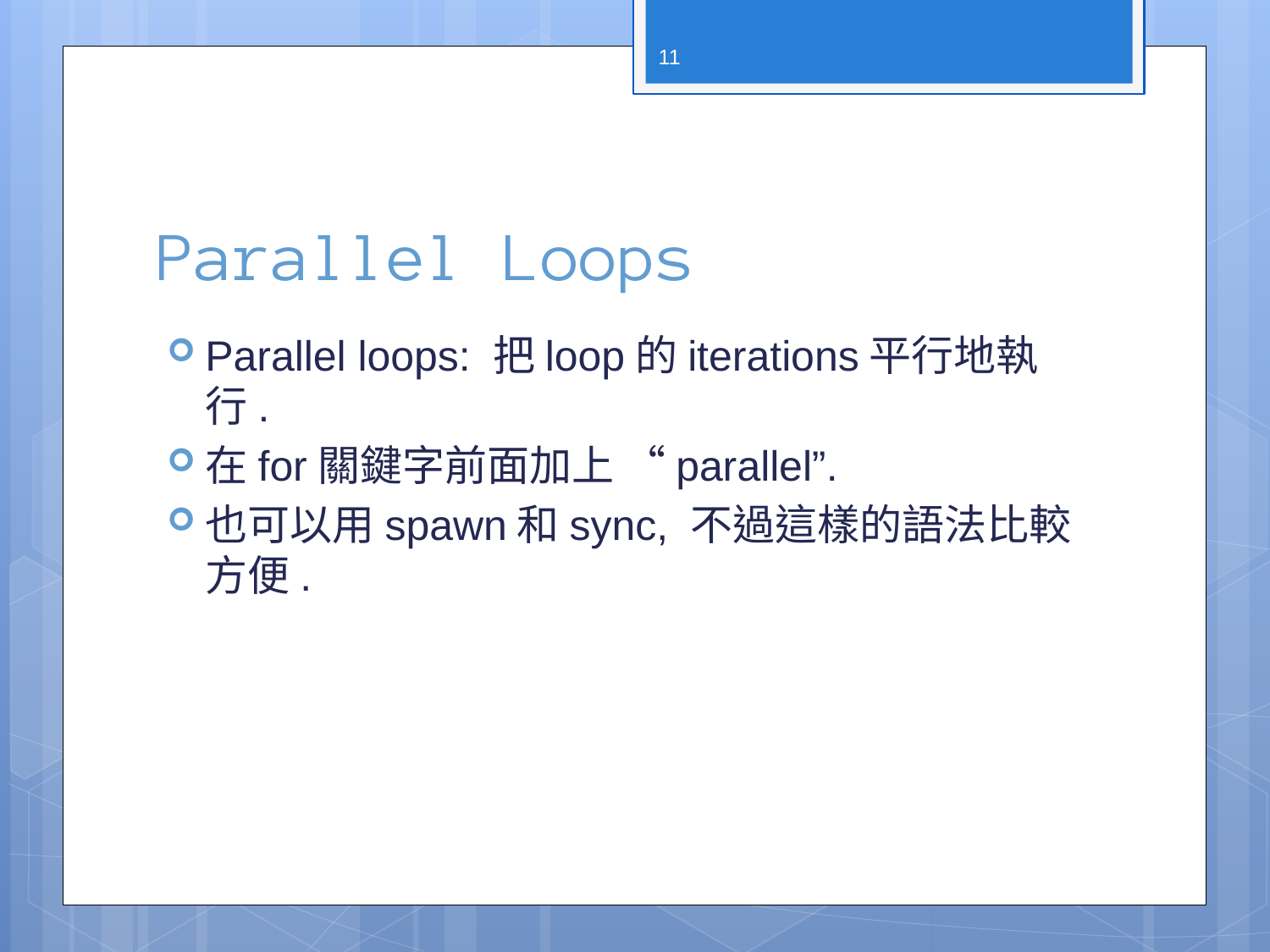

11
# Parallel Loops
Parallel loops: 把loop的iterations平行地執行.
在for關鍵字前面加上 “parallel”.
也可以用spawn和sync, 不過這樣的語法比較方便.